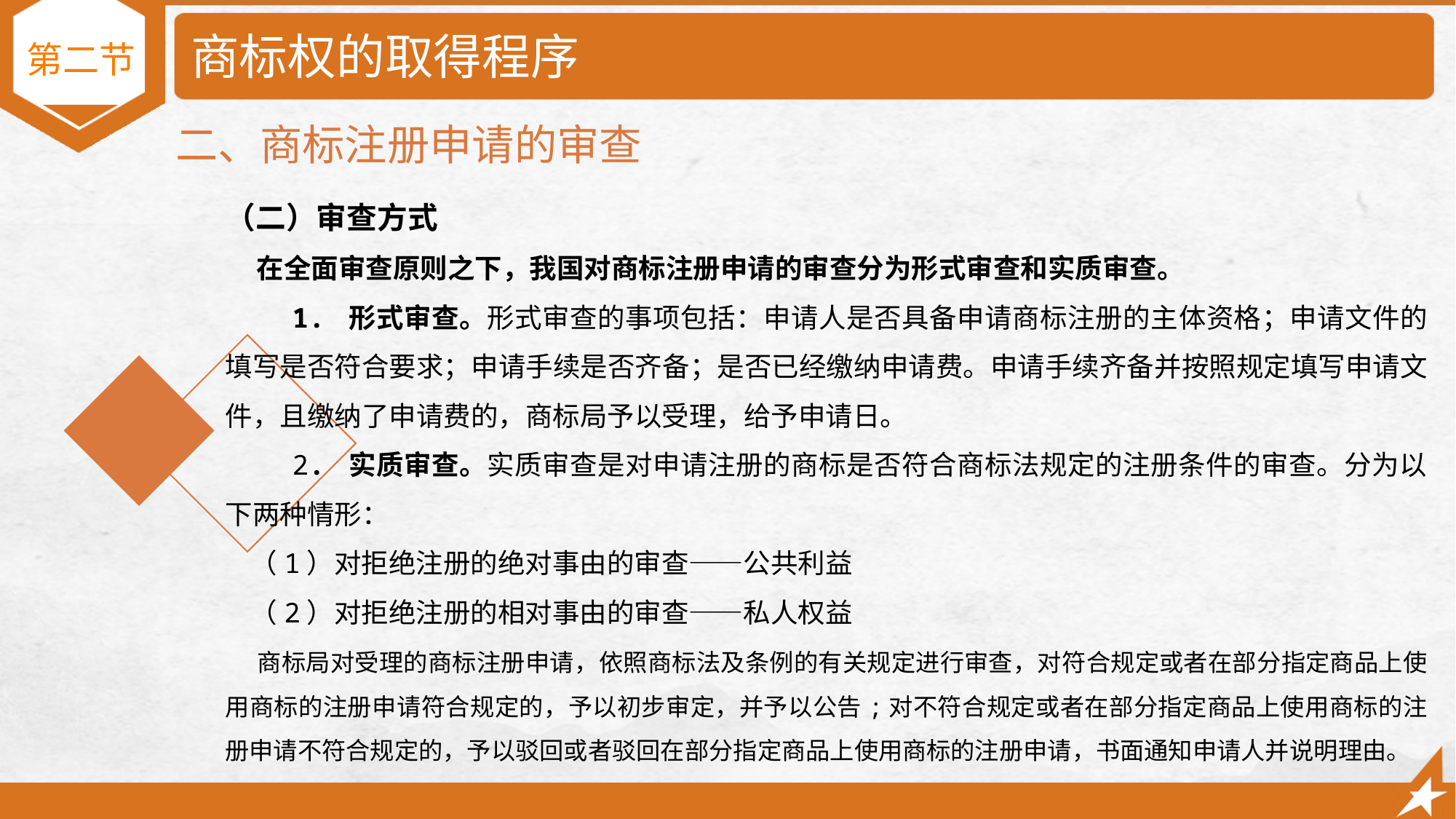

# 商标权的取得程序
第二节
二、商标注册申请的审查
（二）审查方式
    在全面审查原则之下，我国对商标注册申请的审查分为形式审查和实质审查。
    1. 形式审查。形式审查的事项包括：申请人是否具备申请商标注册的主体资格；申请文件的填写是否符合要求；申请手续是否齐备；是否已经缴纳申请费。申请手续齐备并按照规定填写申请文件，且缴纳了申请费的，商标局予以受理，给予申请日。
    2. 实质审查。实质审查是对申请注册的商标是否符合商标法规定的注册条件的审查。分为以下两种情形：
   （1）对拒绝注册的绝对事由的审查——公共利益
   （2）对拒绝注册的相对事由的审查——私人权益
    商标局对受理的商标注册申请，依照商标法及条例的有关规定进行审查，对符合规定或者在部分指定商品上使用商标的注册申请符合规定的，予以初步审定，并予以公告;对不符合规定或者在部分指定商品上使用商标的注册申请不符合规定的，予以驳回或者驳回在部分指定商品上使用商标的注册申请，书面通知申请人并说明理由。